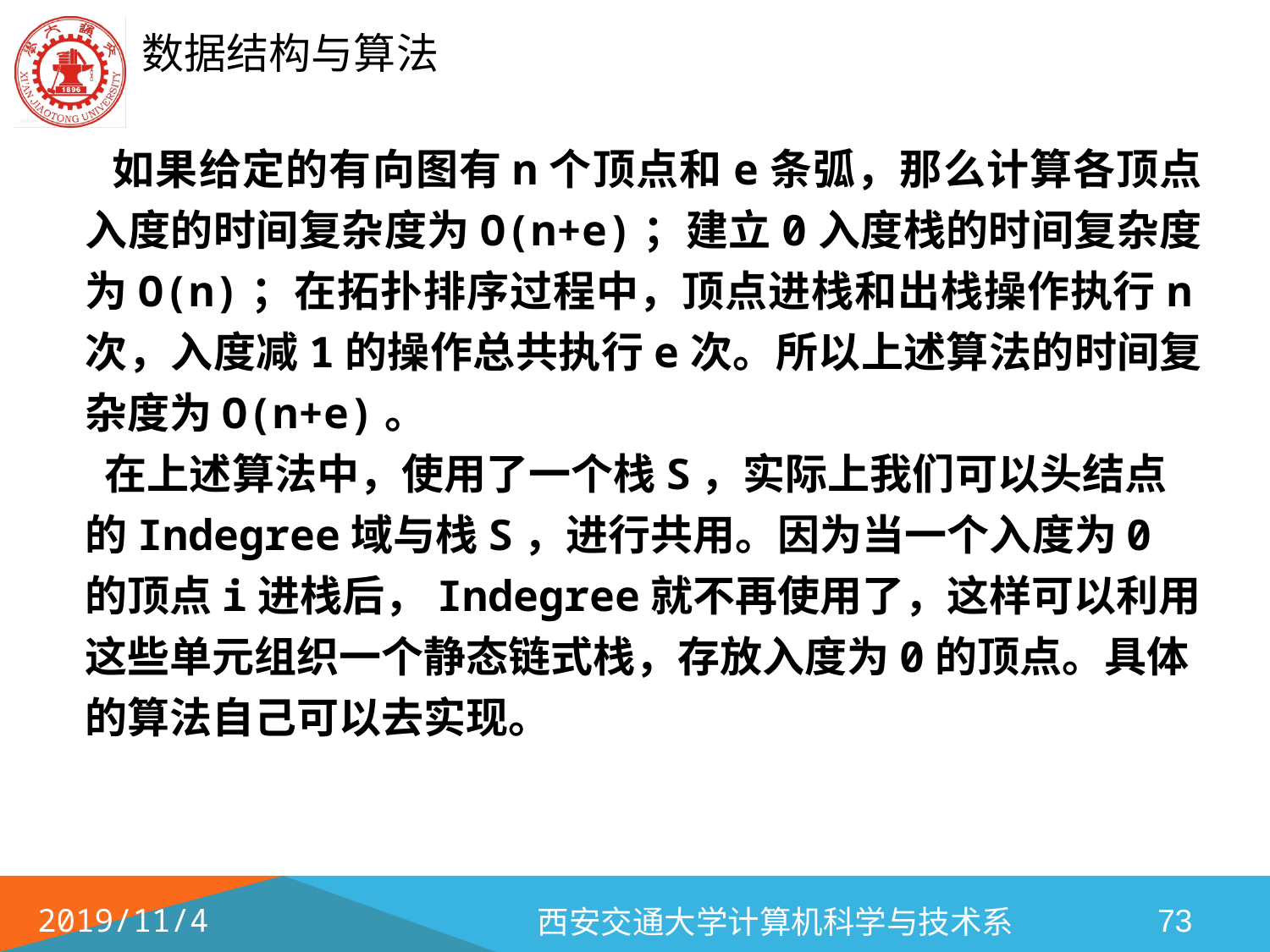

如果给定的有向图有n个顶点和e条弧，那么计算各顶点入度的时间复杂度为O(n+e)；建立0入度栈的时间复杂度为O(n)；在拓扑排序过程中，顶点进栈和出栈操作执行n次，入度减1的操作总共执行e次。所以上述算法的时间复杂度为O(n+e)。
      在上述算法中，使用了一个栈S，实际上我们可以头结点的Indegree域与栈S，进行共用。因为当一个入度为0的顶点i进栈后，Indegree就不再使用了，这样可以利用这些单元组织一个静态链式栈，存放入度为0的顶点。具体的算法自己可以去实现。